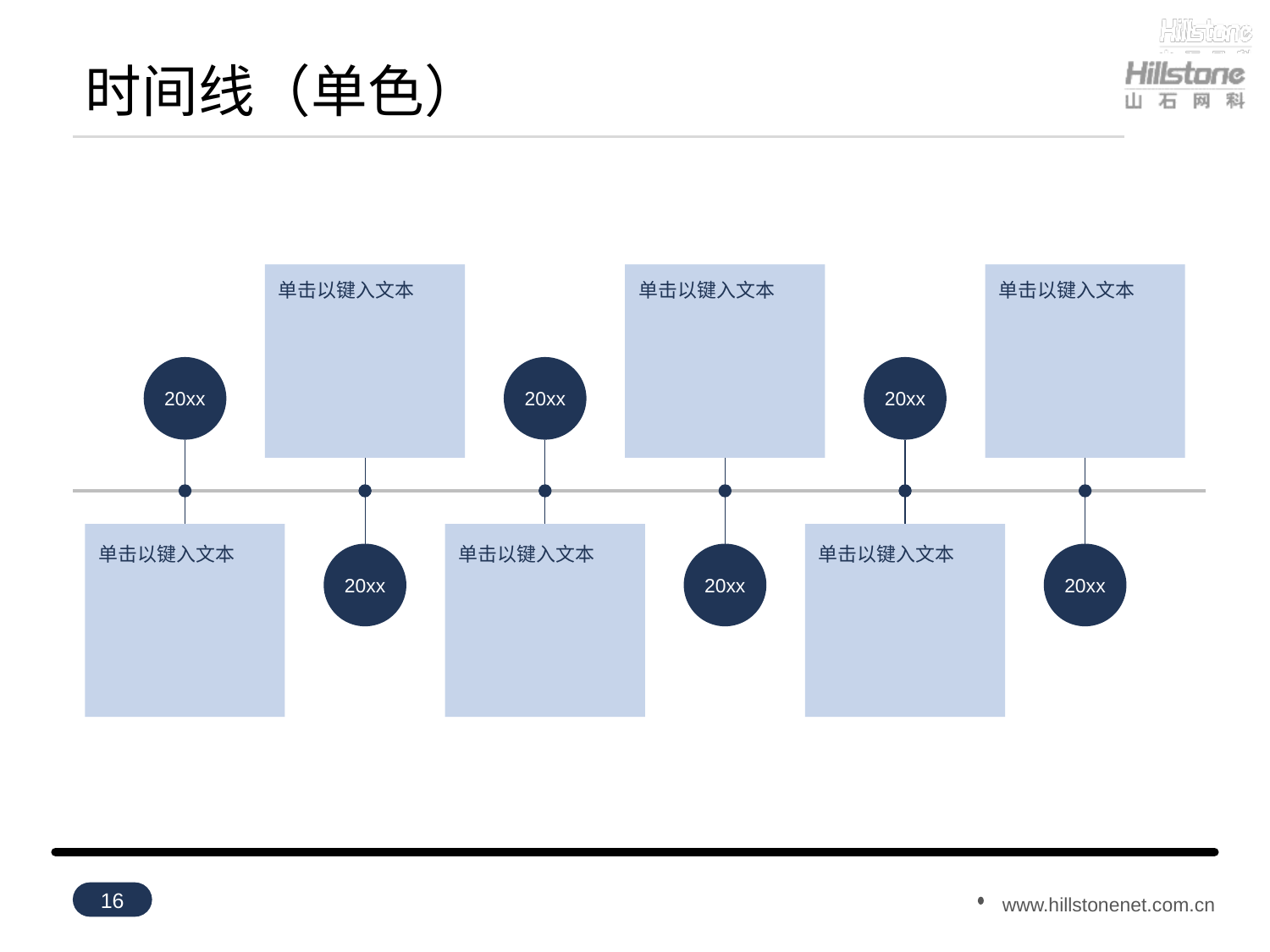

# 时间线（单色）

单击以键入文本
单击以键入文本
单击以键入文本
20xx

20xx

20xx

20xx

20xx

20xx

单击以键入文本
单击以键入文本
单击以键入文本